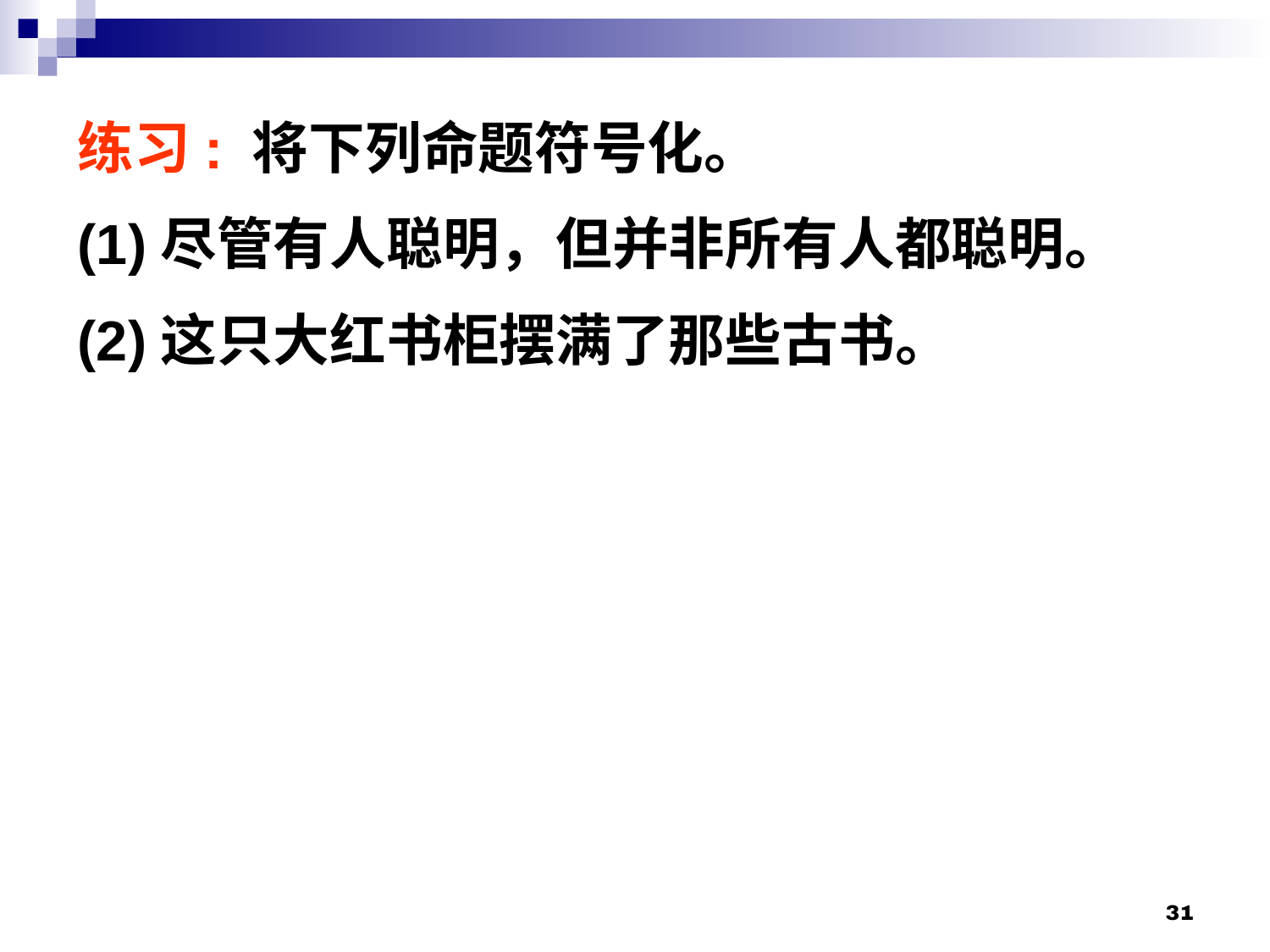

练习: 将下列命题符号化。
(1)尽管有人聪明，但并非所有人都聪明。
(2)这只大红书柜摆满了那些古书。
31